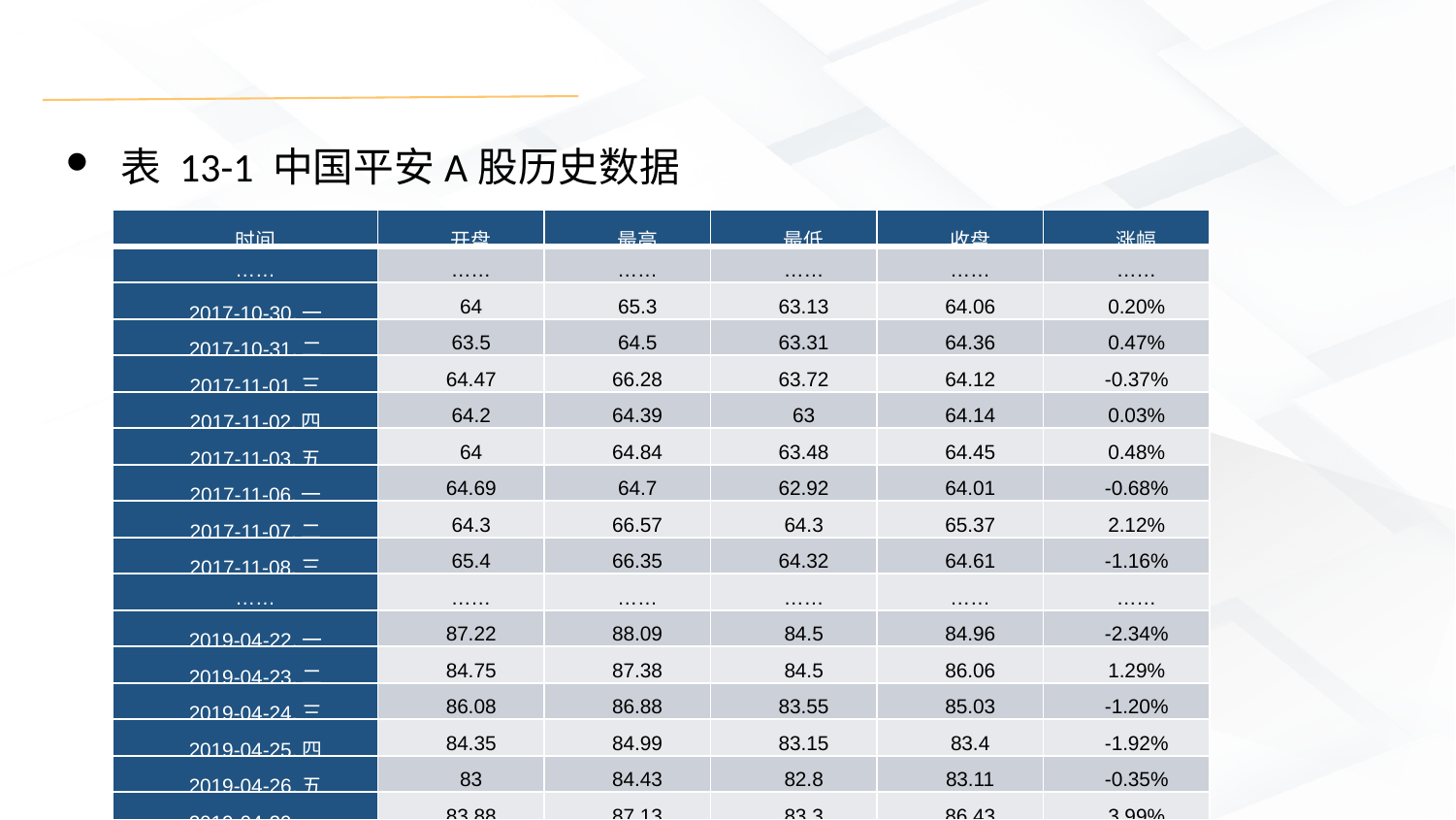

表 13-1 中国平安A股历史数据
| 时间 | 开盘 | 最高 | 最低 | 收盘 | 涨幅 |
| --- | --- | --- | --- | --- | --- |
| …… | …… | …… | …… | …… | …… |
| 2017-10-30,一 | 64 | 65.3 | 63.13 | 64.06 | 0.20% |
| 2017-10-31,二 | 63.5 | 64.5 | 63.31 | 64.36 | 0.47% |
| 2017-11-01,三 | 64.47 | 66.28 | 63.72 | 64.12 | -0.37% |
| 2017-11-02,四 | 64.2 | 64.39 | 63 | 64.14 | 0.03% |
| 2017-11-03,五 | 64 | 64.84 | 63.48 | 64.45 | 0.48% |
| 2017-11-06,一 | 64.69 | 64.7 | 62.92 | 64.01 | -0.68% |
| 2017-11-07,二 | 64.3 | 66.57 | 64.3 | 65.37 | 2.12% |
| 2017-11-08,三 | 65.4 | 66.35 | 64.32 | 64.61 | -1.16% |
| …… | …… | …… | …… | …… | …… |
| 2019-04-22,一 | 87.22 | 88.09 | 84.5 | 84.96 | -2.34% |
| 2019-04-23,二 | 84.75 | 87.38 | 84.5 | 86.06 | 1.29% |
| 2019-04-24,三 | 86.08 | 86.88 | 83.55 | 85.03 | -1.20% |
| 2019-04-25,四 | 84.35 | 84.99 | 83.15 | 83.4 | -1.92% |
| 2019-04-26,五 | 83 | 84.43 | 82.8 | 83.11 | -0.35% |
| 2019-04-29,一 | 83.88 | 87.13 | 83.3 | 86.43 | 3.99% |
| 2019-04-30,二 | 86.5 | 87.48 | 84.53 | 86.1 | -0.38% |